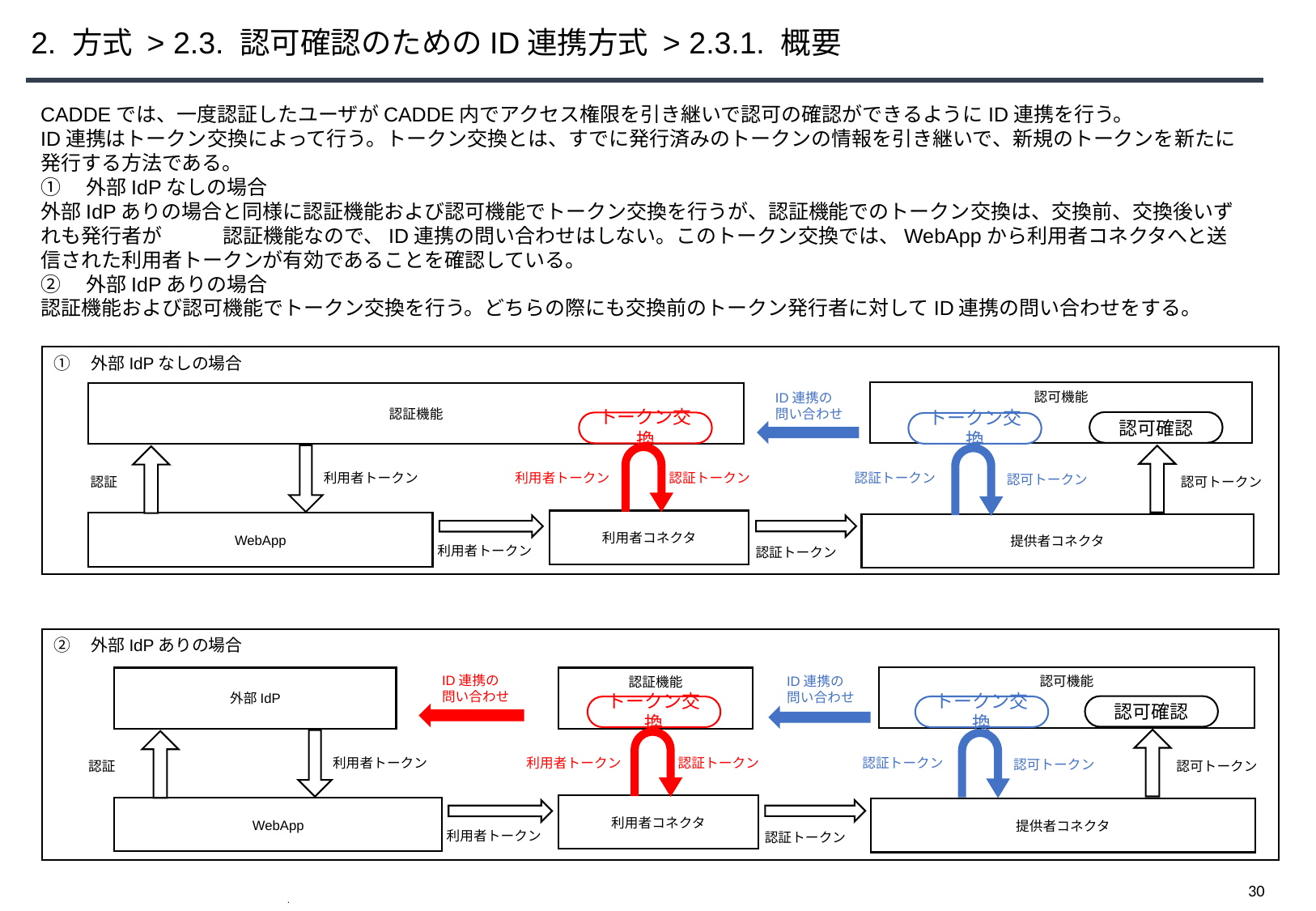

# 2. 方式 > 2.3. 認可確認のためのID連携方式 > 2.3.1. 概要
CADDEでは、一度認証したユーザがCADDE内でアクセス権限を引き継いで認可の確認ができるようにID連携を行う。
ID連携はトークン交換によって行う。トークン交換とは、すでに発行済みのトークンの情報を引き継いで、新規のトークンを新たに発行する方法である。
①　外部IdPなしの場合
外部IdPありの場合と同様に認証機能および認可機能でトークン交換を行うが、認証機能でのトークン交換は、交換前、交換後いずれも発行者が　　　認証機能なので、ID連携の問い合わせはしない。このトークン交換では、WebAppから利用者コネクタへと送信された利用者トークンが有効であることを確認している。
②　外部IdPありの場合
認証機能および認可機能でトークン交換を行う。どちらの際にも交換前のトークン発行者に対してID連携の問い合わせをする。
①　外部IdPなしの場合
認可機能
認証機能
ID連携の
問い合わせ
認可確認
トークン交換
トークン交換

利用者トークン
利用者トークン
認証トークン
認証トークン
認可トークン
認証
認可トークン
利用者コネクタ
WebApp
提供者コネクタ

利用者トークン
認証トークン
②　外部IdPありの場合
ID連携の
問い合わせ
ID連携の
問い合わせ
認可機能
外部IdP
認証機能
認可確認
トークン交換
トークン交換

利用者トークン
利用者トークン
認証トークン
認証トークン
認可トークン
認証
認可トークン
利用者コネクタ
WebApp
提供者コネクタ

利用者トークン
認証トークン